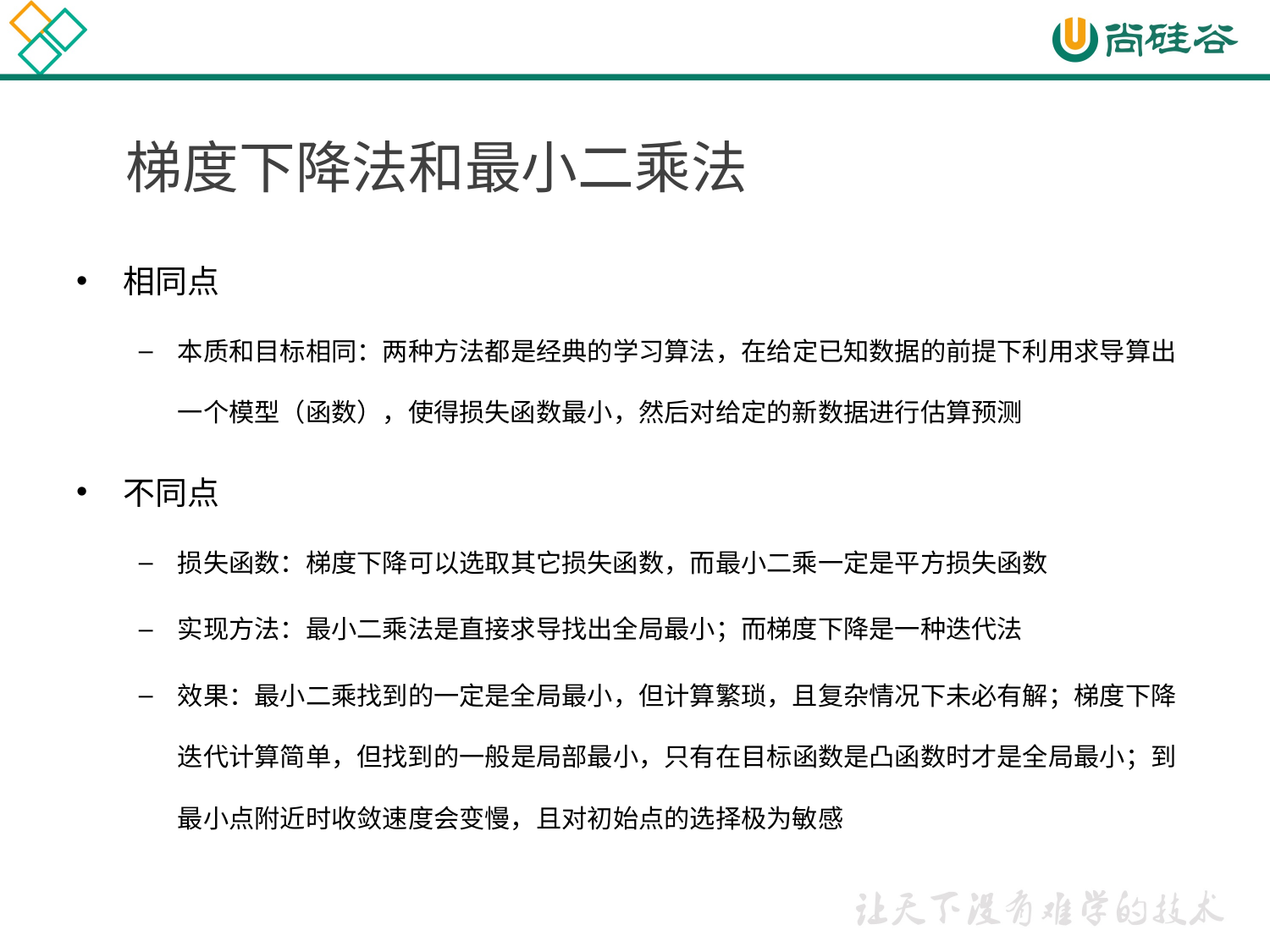

# 梯度下降法和最小二乘法
相同点
本质和目标相同：两种方法都是经典的学习算法，在给定已知数据的前提下利用求导算出一个模型（函数），使得损失函数最小，然后对给定的新数据进行估算预测
不同点
损失函数：梯度下降可以选取其它损失函数，而最小二乘一定是平方损失函数
实现方法：最小二乘法是直接求导找出全局最小；而梯度下降是一种迭代法
效果：最小二乘找到的一定是全局最小，但计算繁琐，且复杂情况下未必有解；梯度下降迭代计算简单，但找到的一般是局部最小，只有在目标函数是凸函数时才是全局最小；到最小点附近时收敛速度会变慢，且对初始点的选择极为敏感